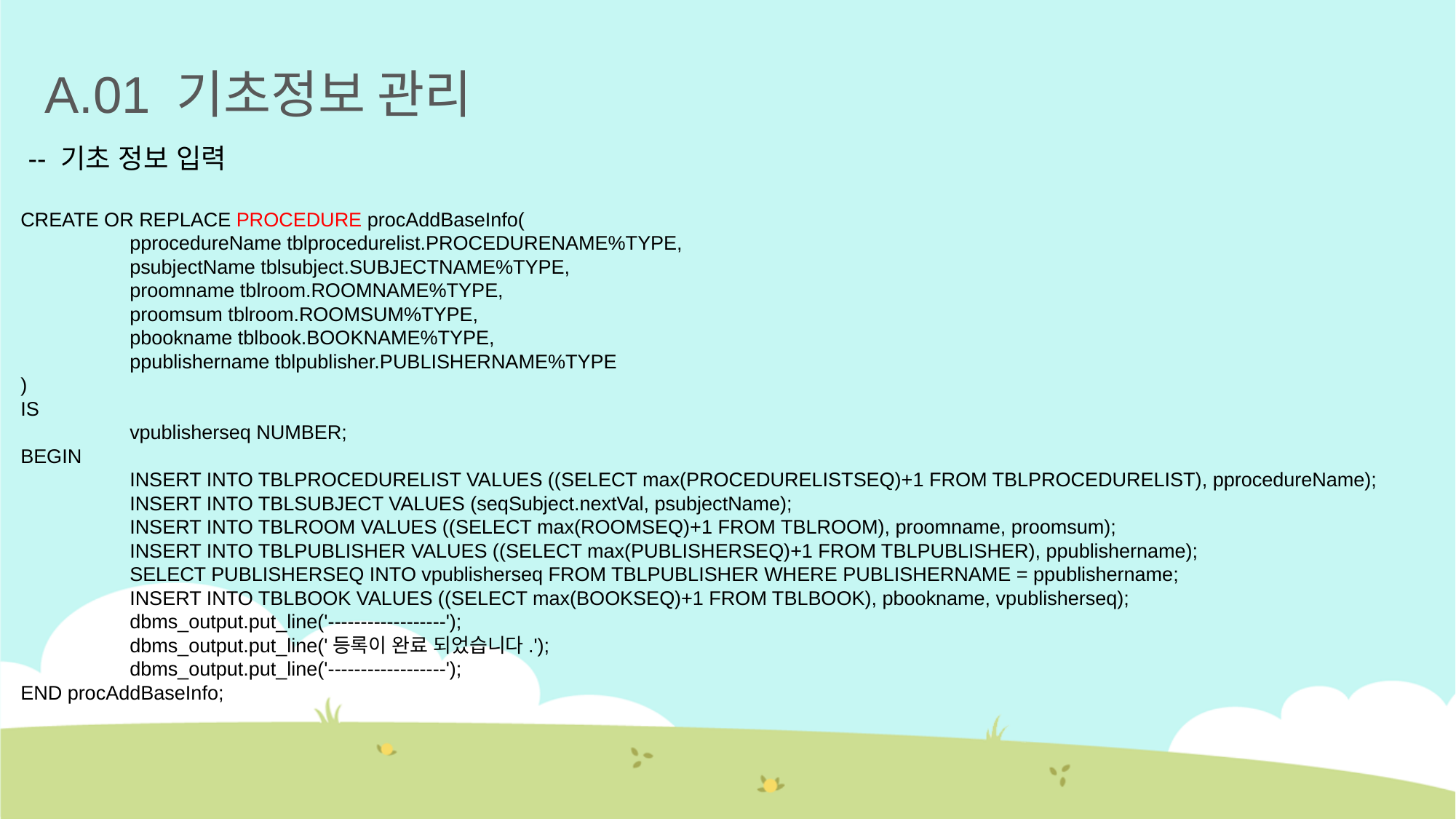

A.01 기초정보 관리
 -- 기초 정보 입력

CREATE OR REPLACE PROCEDURE procAddBaseInfo(
	pprocedureName tblprocedurelist.PROCEDURENAME%TYPE,
	psubjectName tblsubject.SUBJECTNAME%TYPE,
	proomname tblroom.ROOMNAME%TYPE,
	proomsum tblroom.ROOMSUM%TYPE,
	pbookname tblbook.BOOKNAME%TYPE,
	ppublishername tblpublisher.PUBLISHERNAME%TYPE
)
IS
	vpublisherseq NUMBER;
BEGIN
	INSERT INTO TBLPROCEDURELIST VALUES ((SELECT max(PROCEDURELISTSEQ)+1 FROM TBLPROCEDURELIST), pprocedureName);
	INSERT INTO TBLSUBJECT VALUES (seqSubject.nextVal, psubjectName);
	INSERT INTO TBLROOM VALUES ((SELECT max(ROOMSEQ)+1 FROM TBLROOM), proomname, proomsum);
	INSERT INTO TBLPUBLISHER VALUES ((SELECT max(PUBLISHERSEQ)+1 FROM TBLPUBLISHER), ppublishername);
	SELECT PUBLISHERSEQ INTO vpublisherseq FROM TBLPUBLISHER WHERE PUBLISHERNAME = ppublishername;
	INSERT INTO TBLBOOK VALUES ((SELECT max(BOOKSEQ)+1 FROM TBLBOOK), pbookname, vpublisherseq);
	dbms_output.put_line('------------------');
	dbms_output.put_line('등록이 완료 되었습니다.');
	dbms_output.put_line('------------------');
END procAddBaseInfo;